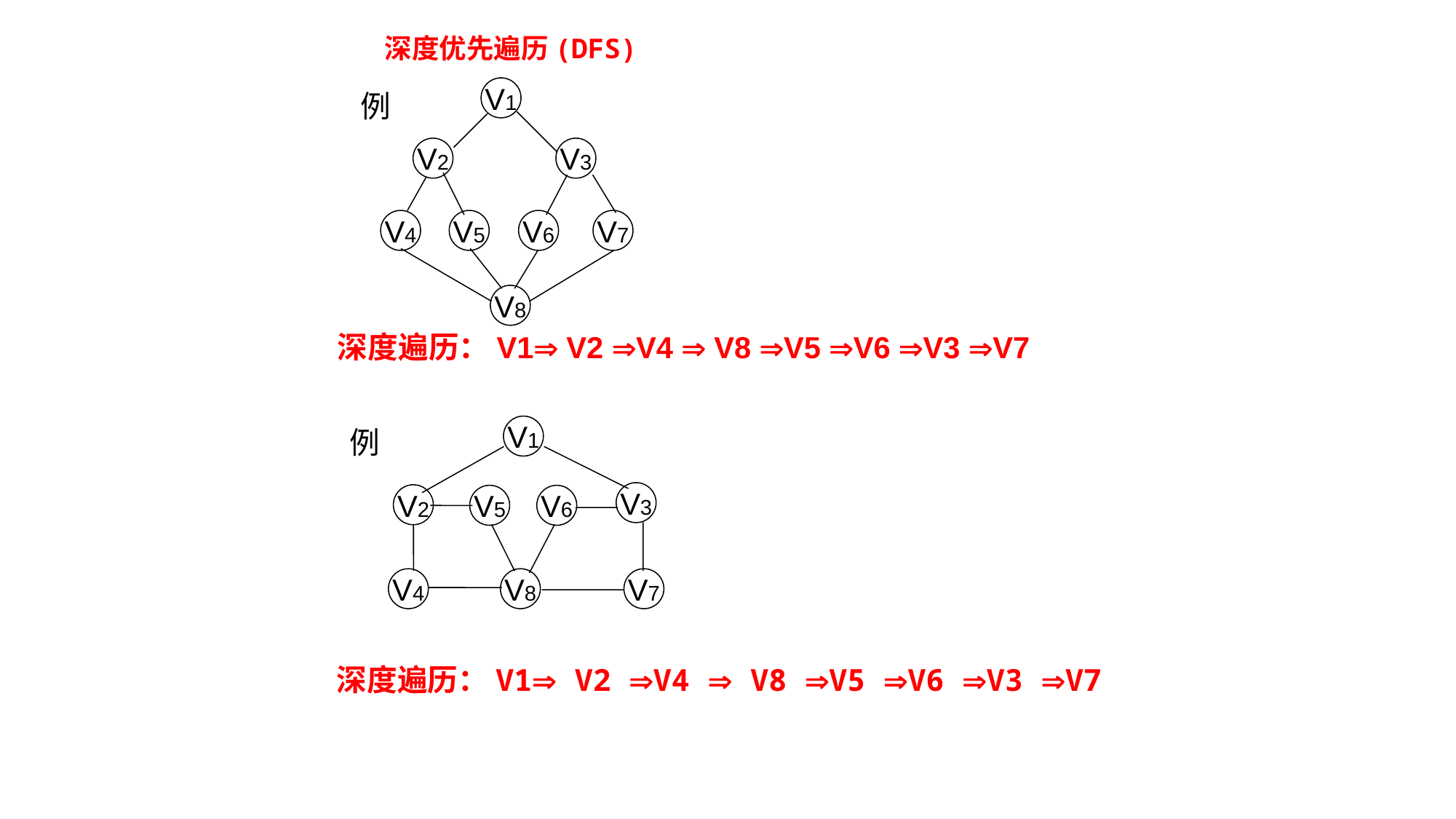

深度优先遍历(DFS)
V1
例

V2
V3

V4
V5
V6
V7

V8

深度遍历：V1⇒ V2 ⇒V4 ⇒ V8 ⇒V5 ⇒V6 ⇒V3 ⇒V7
V1

V3
V2
V5
V6

V4
V8
V7

例

深度遍历：V1⇒ V2 ⇒V4 ⇒ V8 ⇒V5 ⇒V6 ⇒V3 ⇒V7